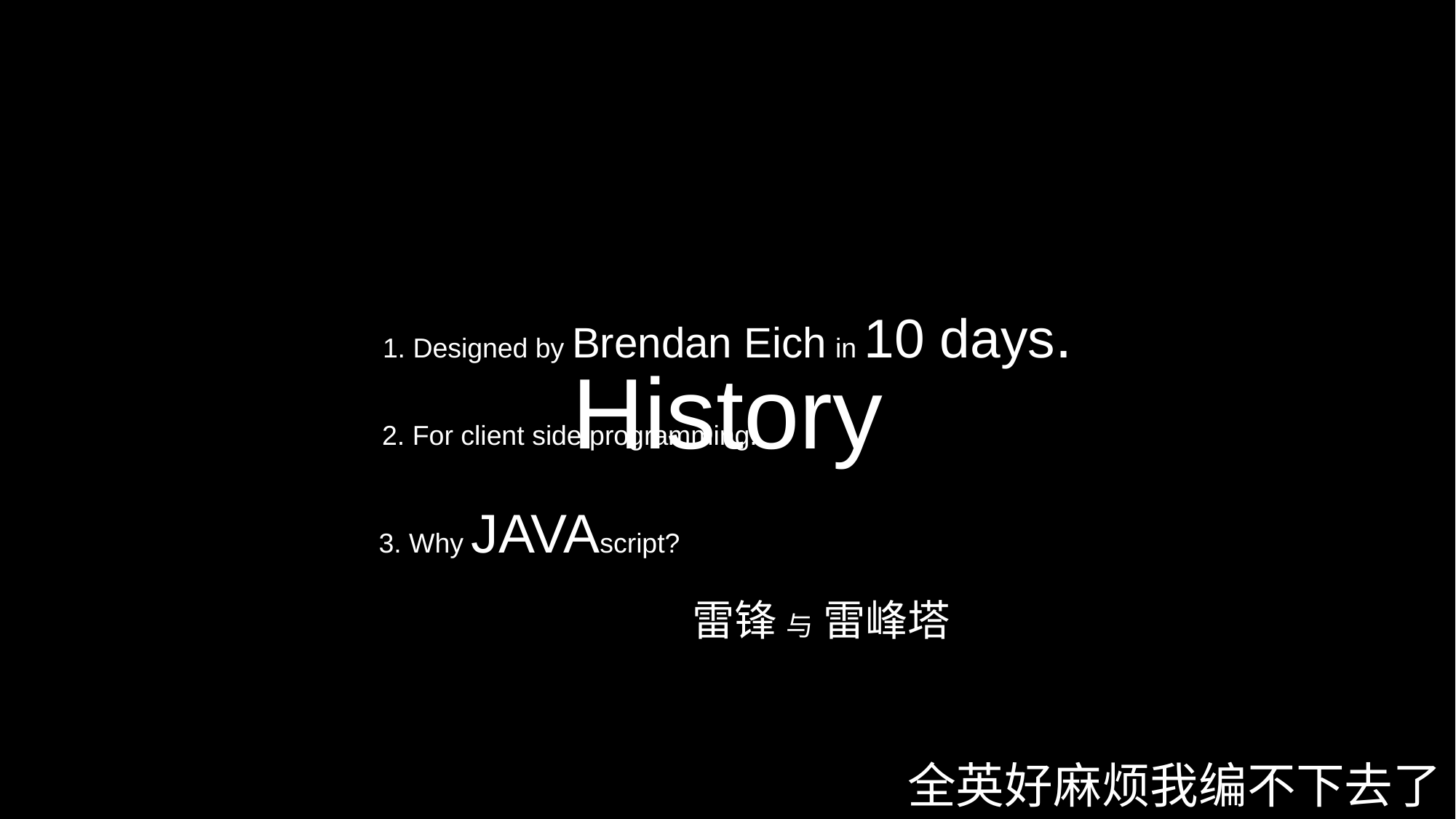

1. Designed by Brendan Eich in 10 days.
History
2. For client side programming.
3. Why JAVAscript?
雷锋 与 雷峰塔
全英好麻烦我编不下去了